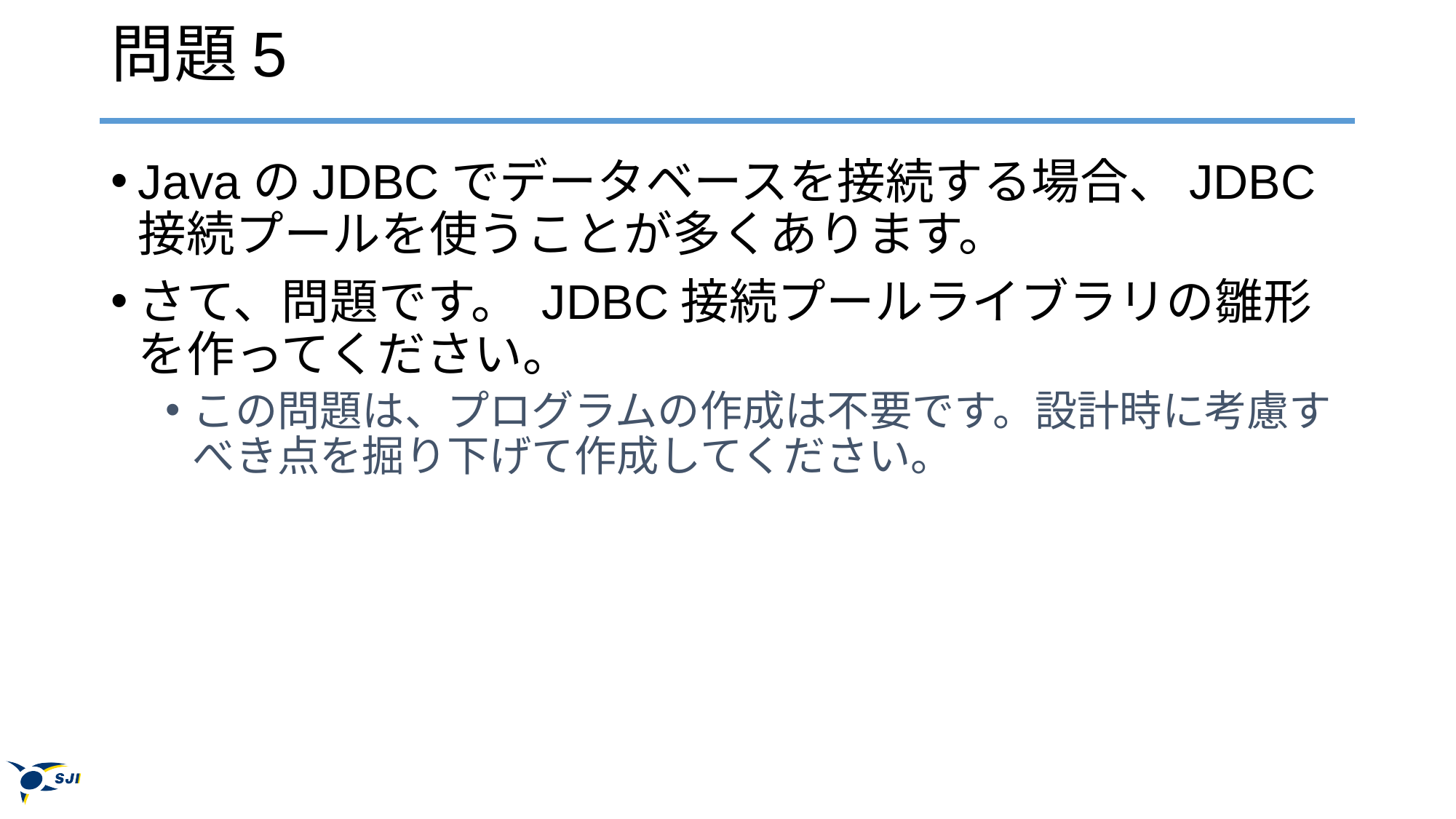

# 問題5
JavaのJDBCでデータベースを接続する場合、JDBC接続プールを使うことが多くあります。
さて、問題です。 JDBC接続プールライブラリの雛形を作ってください。
この問題は、プログラムの作成は不要です。設計時に考慮すべき点を掘り下げて作成してください。